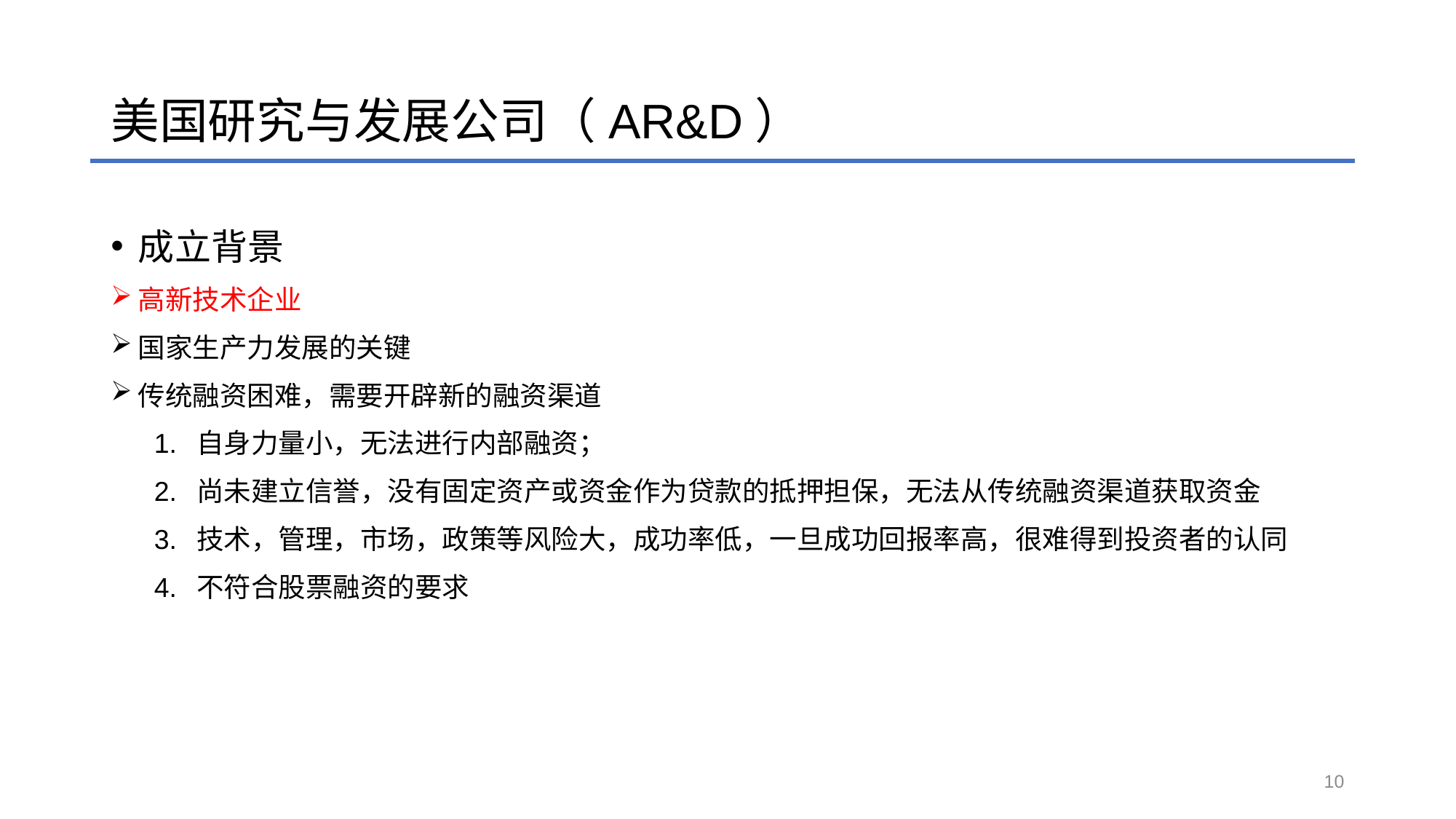

# 美国研究与发展公司（AR&D）
成立背景
高新技术企业
国家生产力发展的关键
传统融资困难，需要开辟新的融资渠道
自身力量小，无法进行内部融资；
尚未建立信誉，没有固定资产或资金作为贷款的抵押担保，无法从传统融资渠道获取资金
技术，管理，市场，政策等风险大，成功率低，一旦成功回报率高，很难得到投资者的认同
不符合股票融资的要求
10